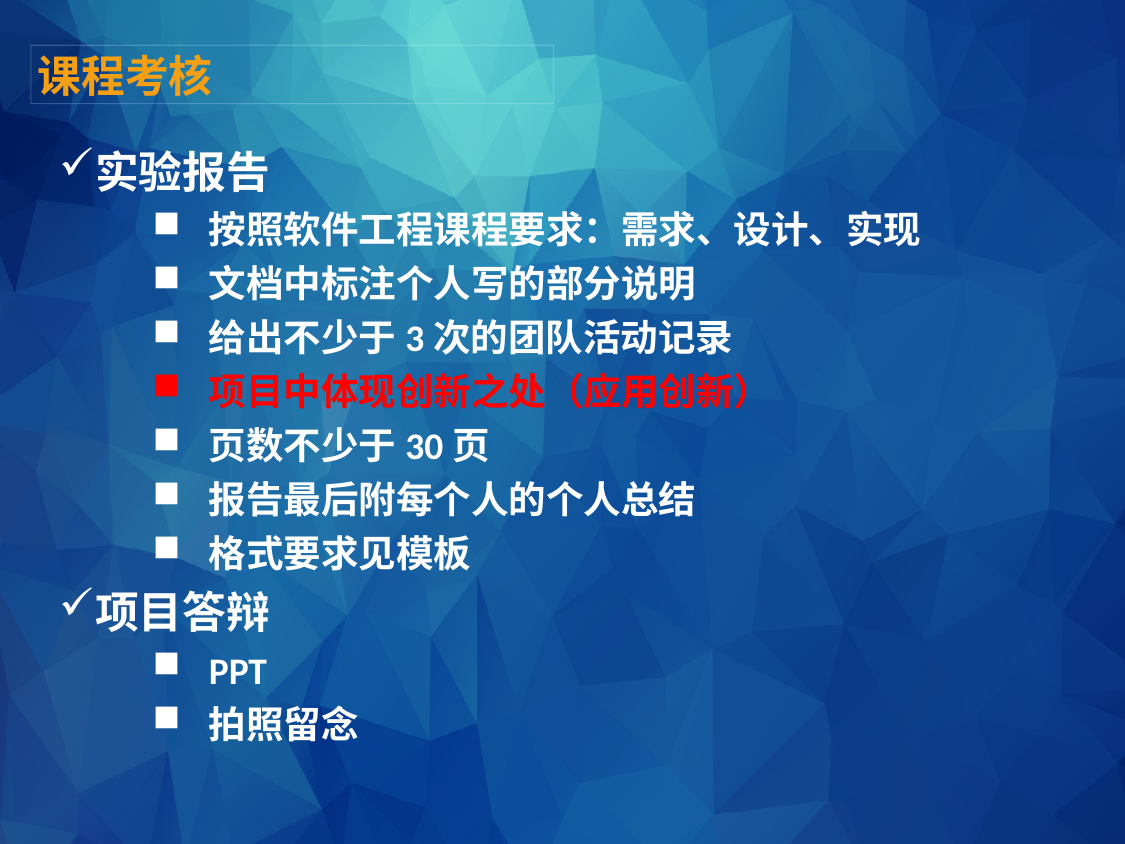

课程考核
实验报告
按照软件工程课程要求：需求、设计、实现
文档中标注个人写的部分说明
给出不少于3次的团队活动记录
项目中体现创新之处（应用创新）
页数不少于30页
报告最后附每个人的个人总结
格式要求见模板
项目答辩
PPT
拍照留念